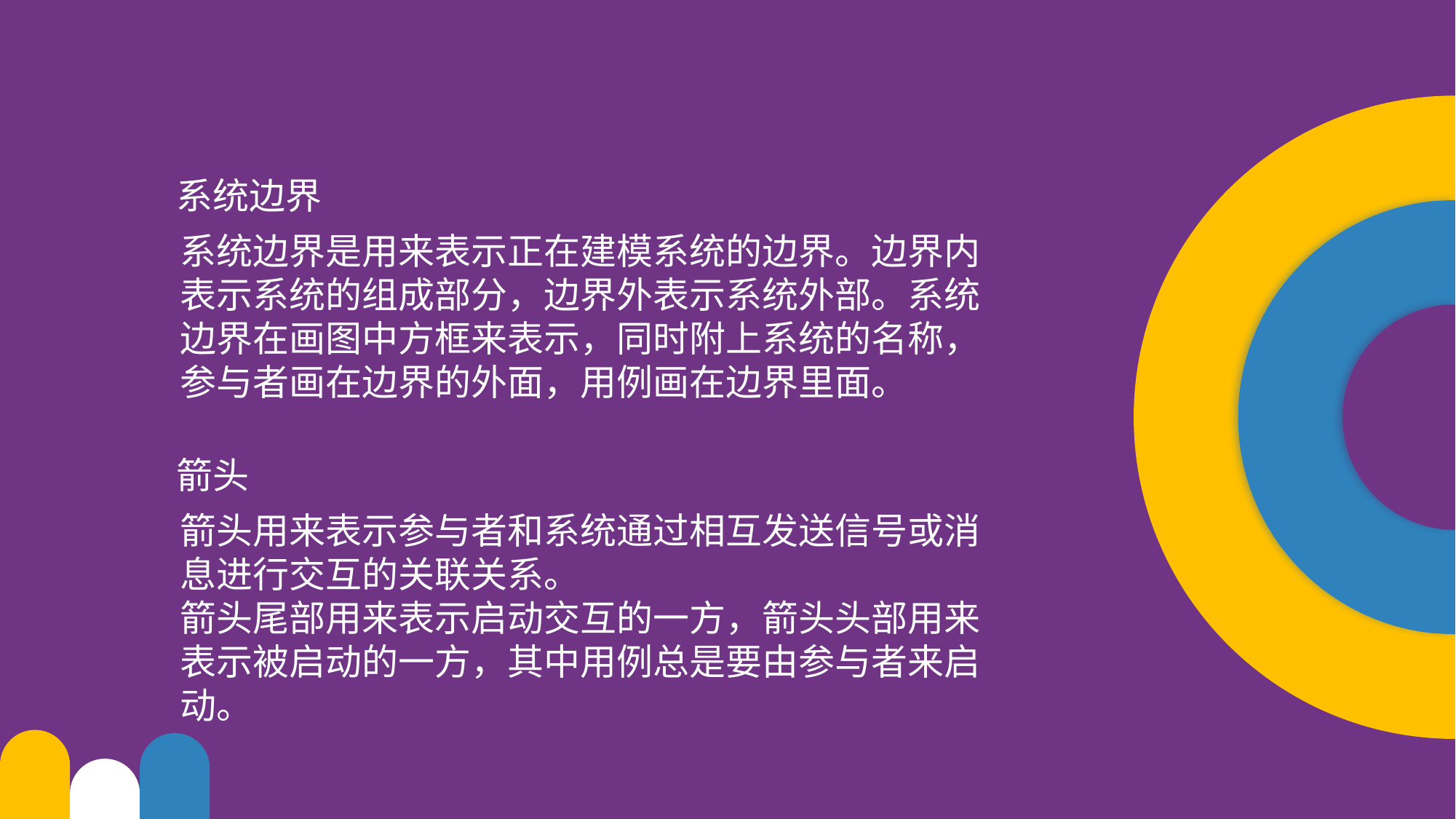

系统边界

系统边界是用来表示正在建模系统的边界。边界内表示系统的组成部分，边界外表示系统外部。系统边界在画图中方框来表示，同时附上系统的名称，参与者画在边界的外面，用例画在边界里面。

箭头
箭头用来表示参与者和系统通过相互发送信号或消息进行交互的关联关系。
箭头尾部用来表示启动交互的一方，箭头头部用来表示被启动的一方，其中用例总是要由参与者来启动。